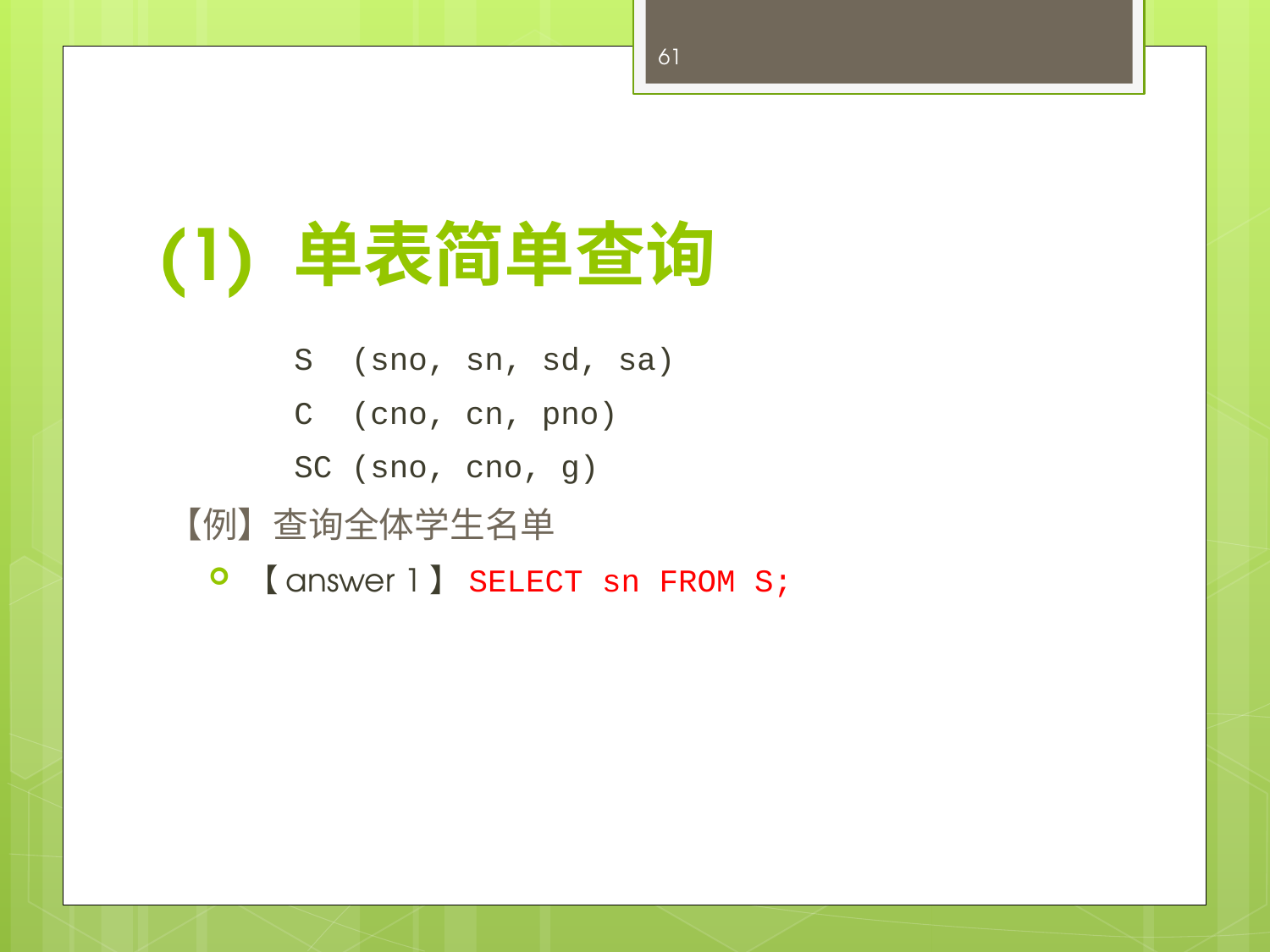

61
# (1) 单表简单查询
	S  (sno, sn, sd, sa)
	C  (cno, cn, pno)
	SC (sno, cno, g)
【例】查询全体学生名单
【answer 1】SELECT sn FROM S;